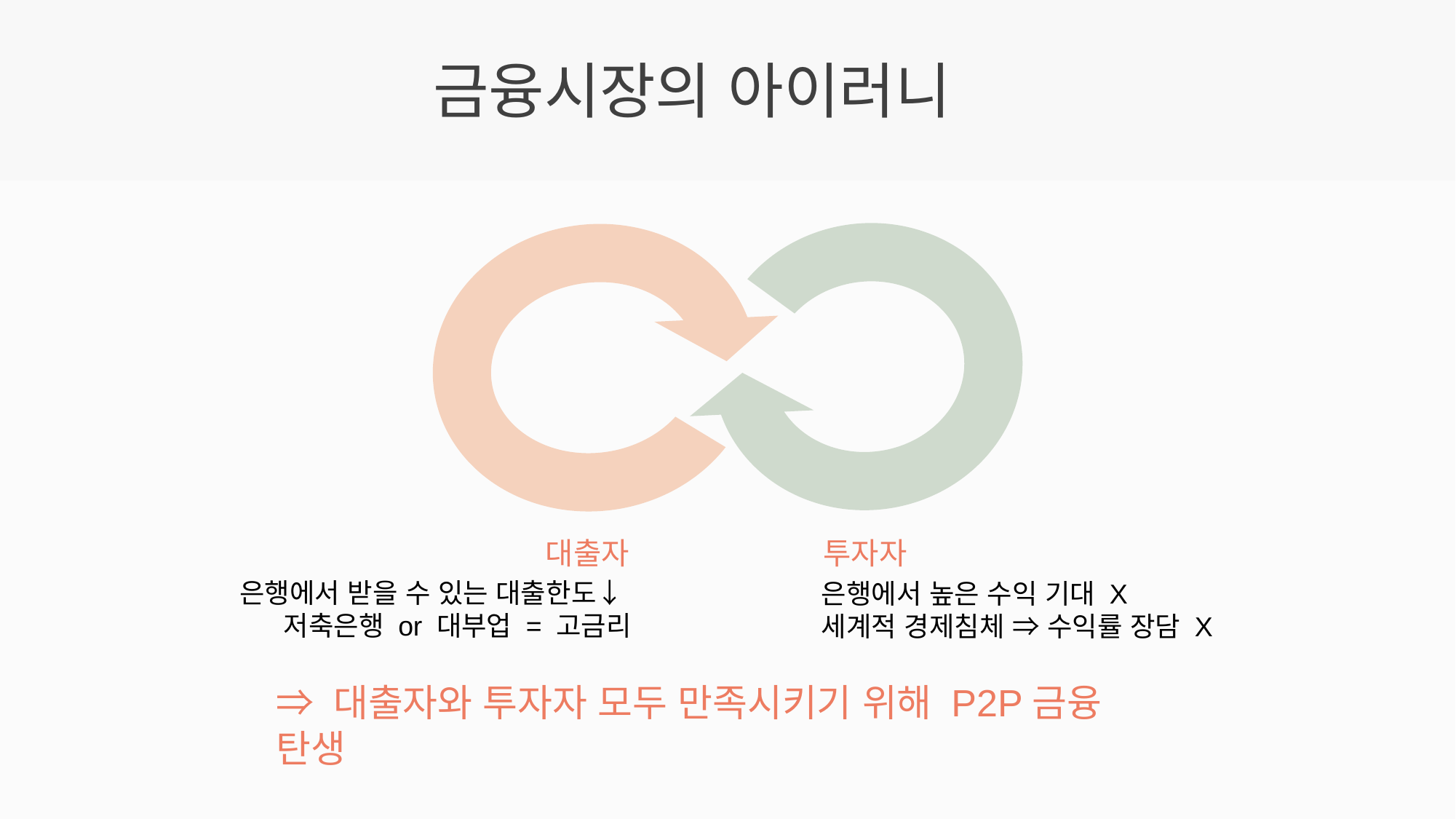

# 금융시장의 아이러니

대출자
투자자
은행에서 받을 수 있는 대출한도↓
저축은행 or 대부업 = 고금리
은행에서 높은 수익 기대 X
세계적 경제침체 ⇒ 수익률 장담 X
⇒ 대출자와 투자자 모두 만족시키기 위해 P2P금융 탄생